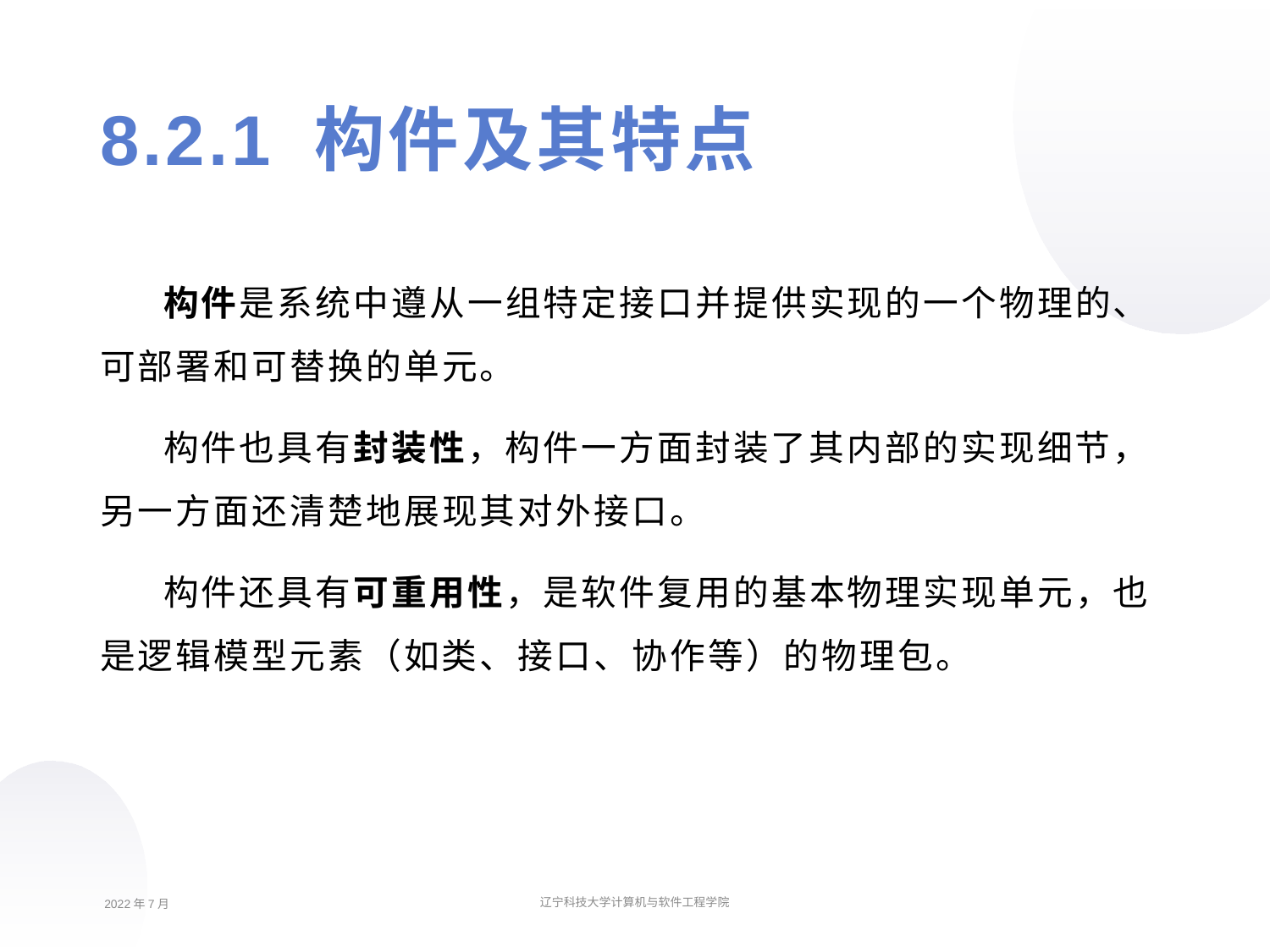

8.2.1 构件及其特点
构件是系统中遵从一组特定接口并提供实现的一个物理的、可部署和可替换的单元。
构件也具有封装性，构件一方面封装了其内部的实现细节，另一方面还清楚地展现其对外接口。
构件还具有可重用性，是软件复用的基本物理实现单元，也是逻辑模型元素（如类、接口、协作等）的物理包。

2022年7月
辽宁科技大学计算机与软件工程学院
31